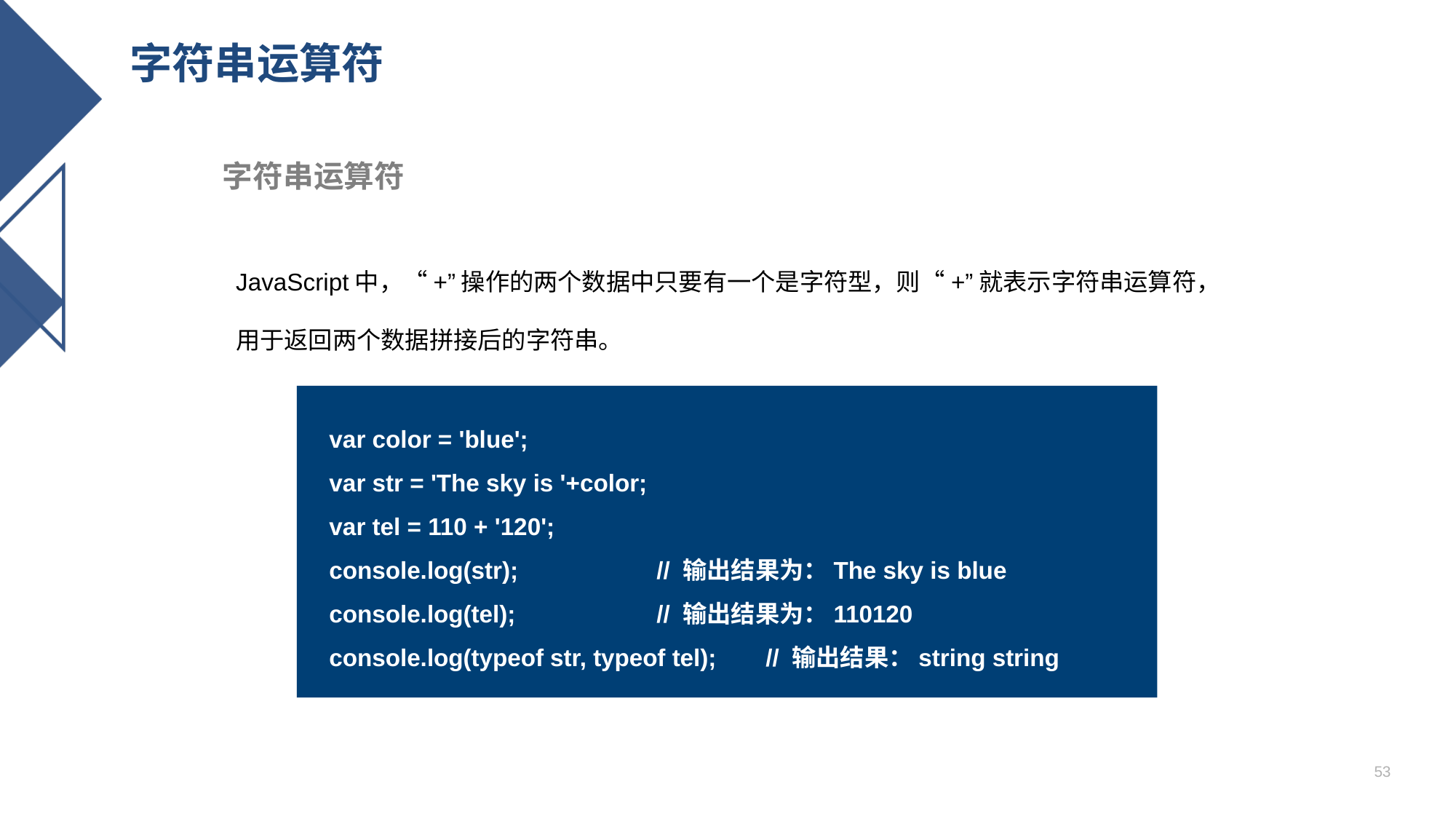

# 字符串运算符
字符串运算符
JavaScript中，“+”操作的两个数据中只要有一个是字符型，则“+”就表示字符串运算符，用于返回两个数据拼接后的字符串。

var color = 'blue';
var str = 'The sky is '+color;
var tel = 110 + '120';
console.log(str);                   	// 输出结果为：The sky is blue
console.log(tel);                   	// 输出结果为：110120
console.log(typeof str, typeof tel);	// 输出结果：string string
53